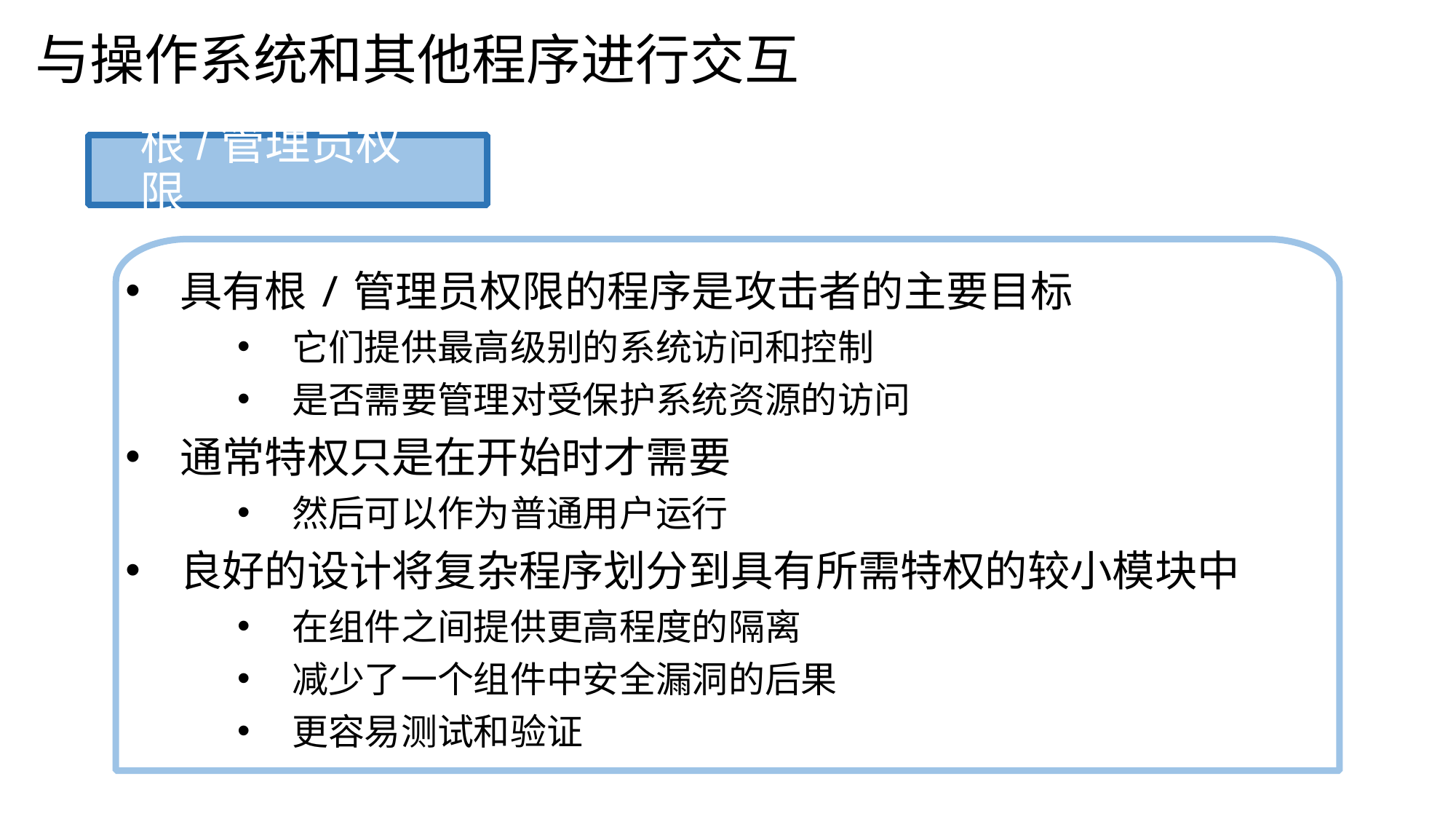

与操作系统和其他程序进行交互

根/管理员权限
具有根/管理员权限的程序是攻击者的主要目标
它们提供最高级别的系统访问和控制
是否需要管理对受保护系统资源的访问
通常特权只是在开始时才需要
然后可以作为普通用户运行
良好的设计将复杂程序划分到具有所需特权的较小模块中
在组件之间提供更高程度的隔离
减少了一个组件中安全漏洞的后果
更容易测试和验证